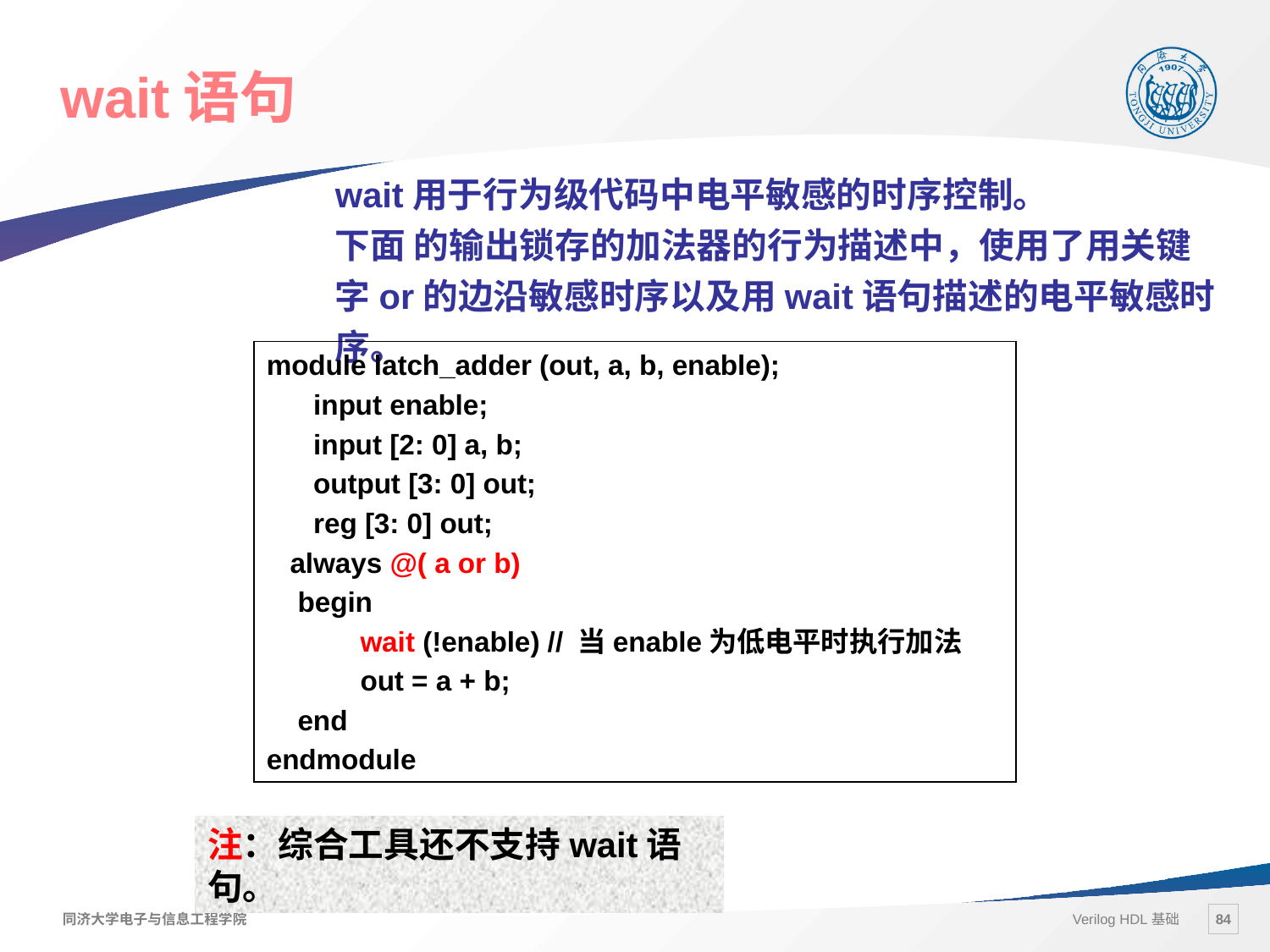

# wait语句
wait用于行为级代码中电平敏感的时序控制。
下面 的输出锁存的加法器的行为描述中，使用了用关键字or的边沿敏感时序以及用wait语句描述的电平敏感时序。
module latch_adder (out, a, b, enable);
      input enable;
      input [2: 0] a, b;
      output [3: 0] out;
      reg [3: 0] out;
   always @( a or b)
    begin
            wait (!enable) // 当enable为低电平时执行加法
            out = a + b;
    end
endmodule
注：综合工具还不支持wait语句。